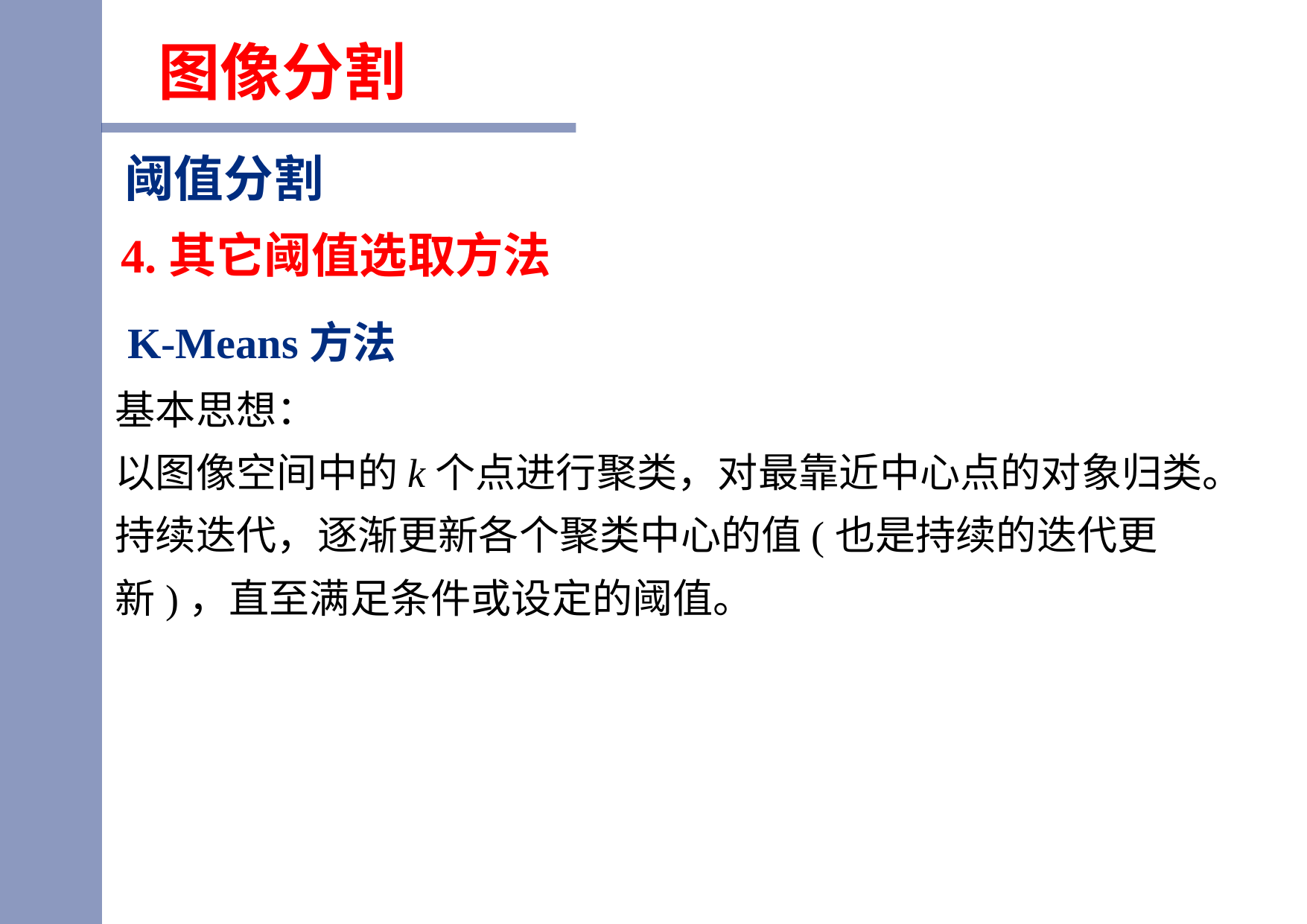

图像分割
阈值分割
4.其它阈值选取方法
K-Means方法
基本思想：
以图像空间中的k个点进行聚类，对最靠近中心点的对象归类。持续迭代，逐渐更新各个聚类中心的值(也是持续的迭代更新)，直至满足条件或设定的阈值。